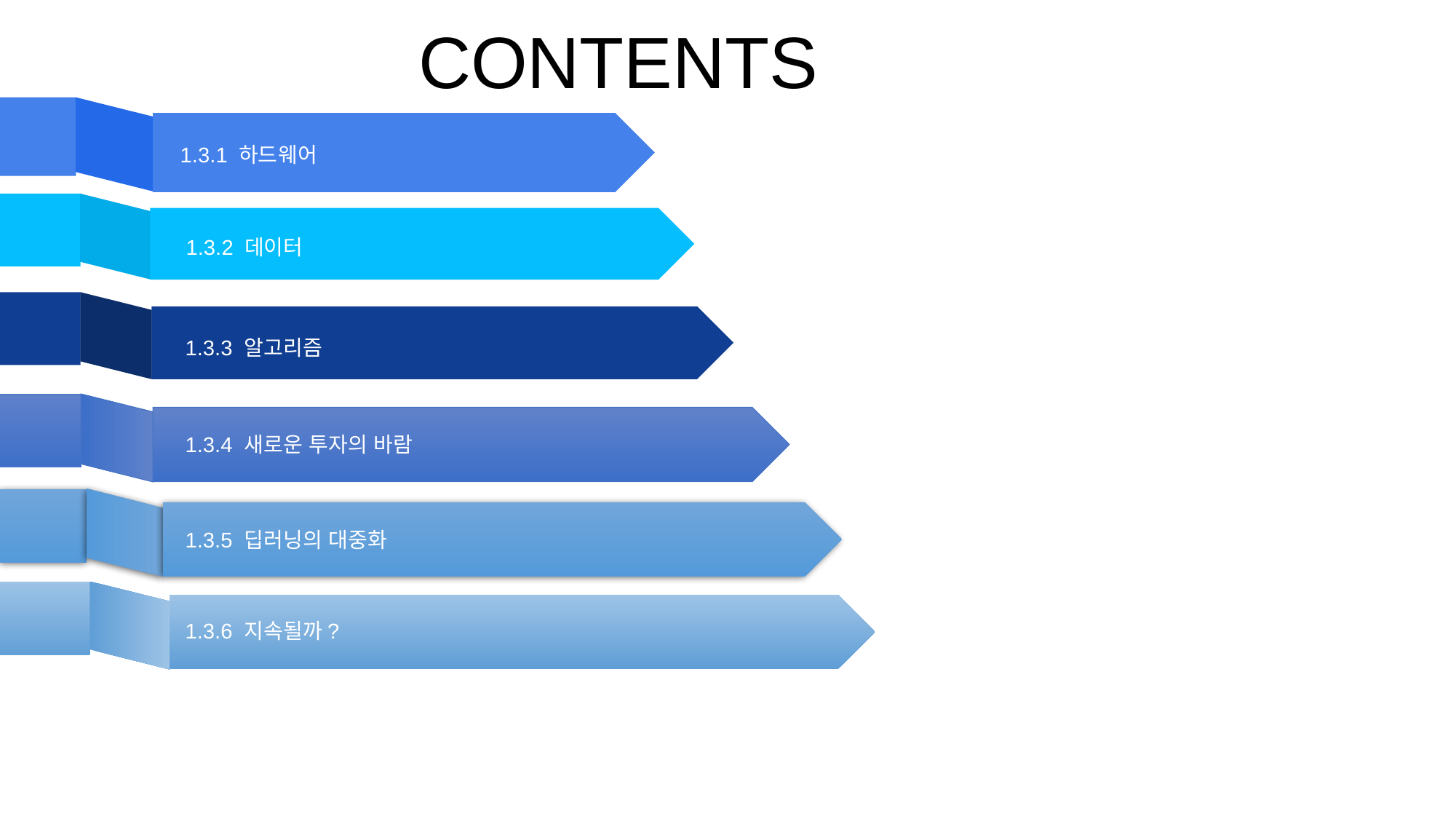

CONTENTS

1.3.1 하드웨어

1.3.2 데이터

1.3.3 알고리즘

1.3.4 새로운 투자의 바람

1.3.5 딥러닝의 대중화

1.3.6 지속될까?